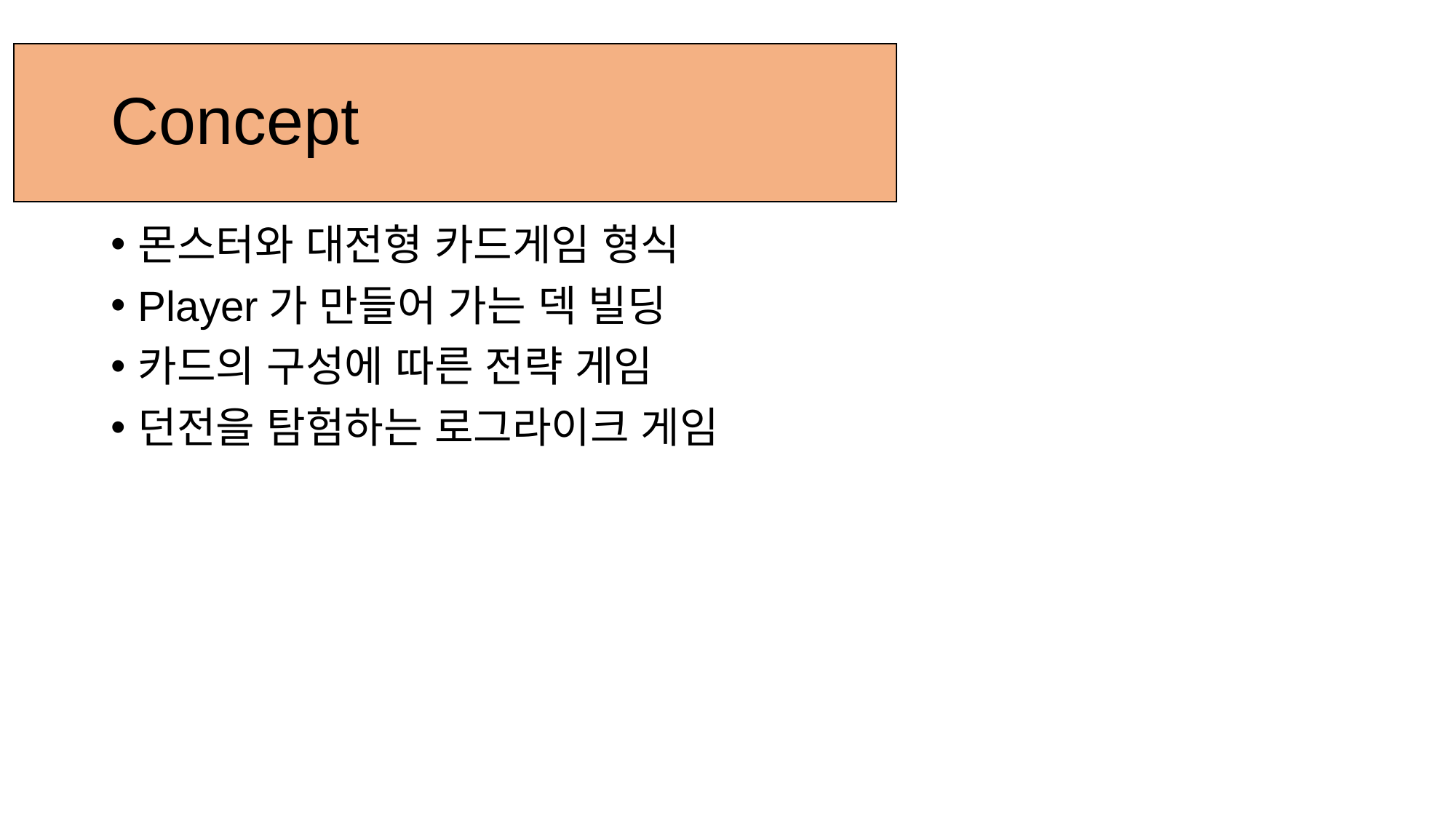

# Concept
몬스터와 대전형 카드게임 형식
Player가 만들어 가는 덱 빌딩
카드의 구성에 따른 전략 게임
던전을 탐험하는 로그라이크 게임